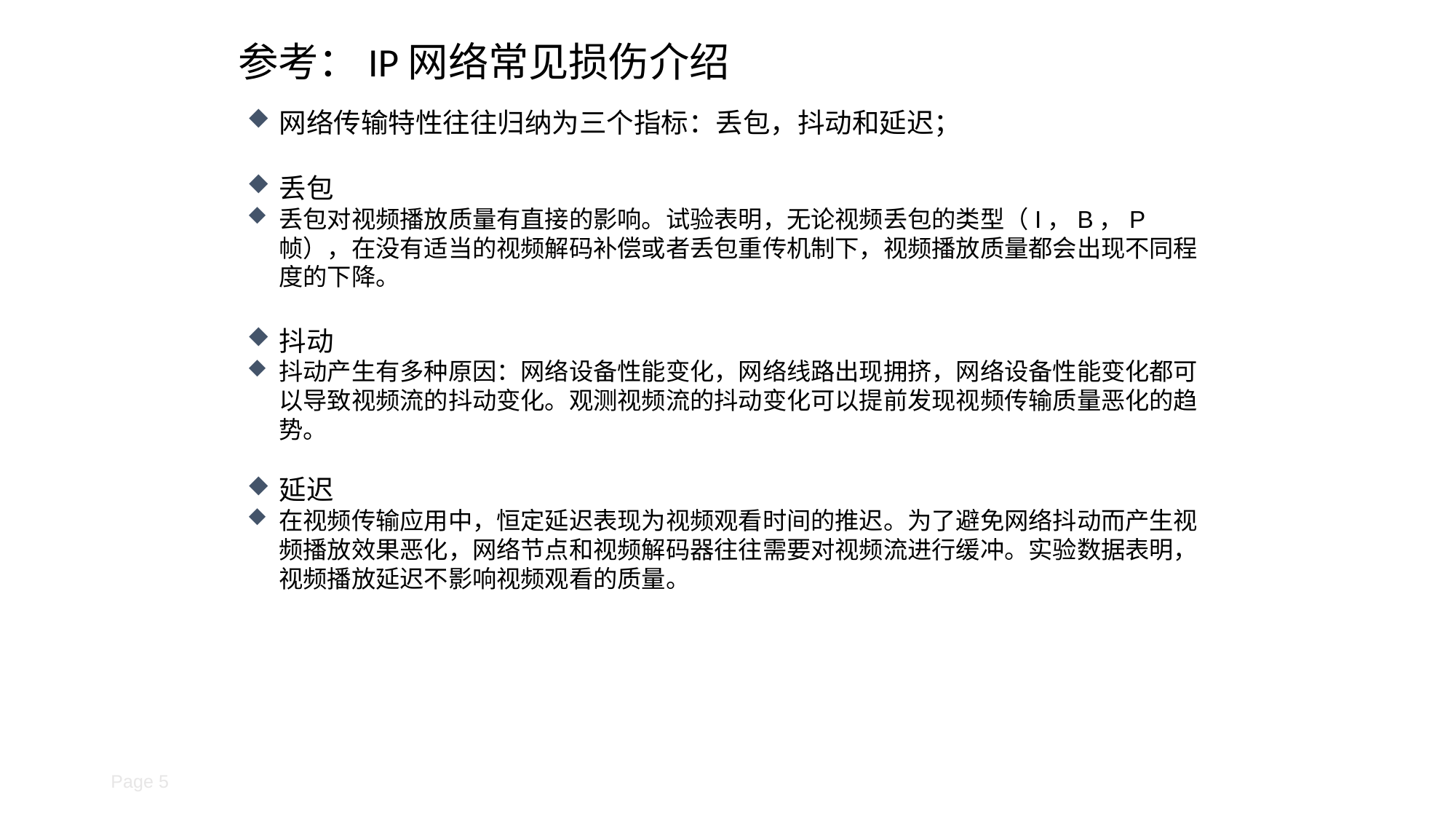

# 参考：IP网络常见损伤介绍
网络传输特性往往归纳为三个指标：丢包，抖动和延迟；

丢包
丢包对视频播放质量有直接的影响。试验表明，无论视频丢包的类型（I，B，P帧），在没有适当的视频解码补偿或者丢包重传机制下，视频播放质量都会出现不同程度的下降。

抖动
抖动产生有多种原因：网络设备性能变化，网络线路出现拥挤，网络设备性能变化都可以导致视频流的抖动变化。观测视频流的抖动变化可以提前发现视频传输质量恶化的趋势。

延迟
在视频传输应用中，恒定延迟表现为视频观看时间的推迟。为了避免网络抖动而产生视频播放效果恶化，网络节点和视频解码器往往需要对视频流进行缓冲。实验数据表明，视频播放延迟不影响视频观看的质量。
Page 5